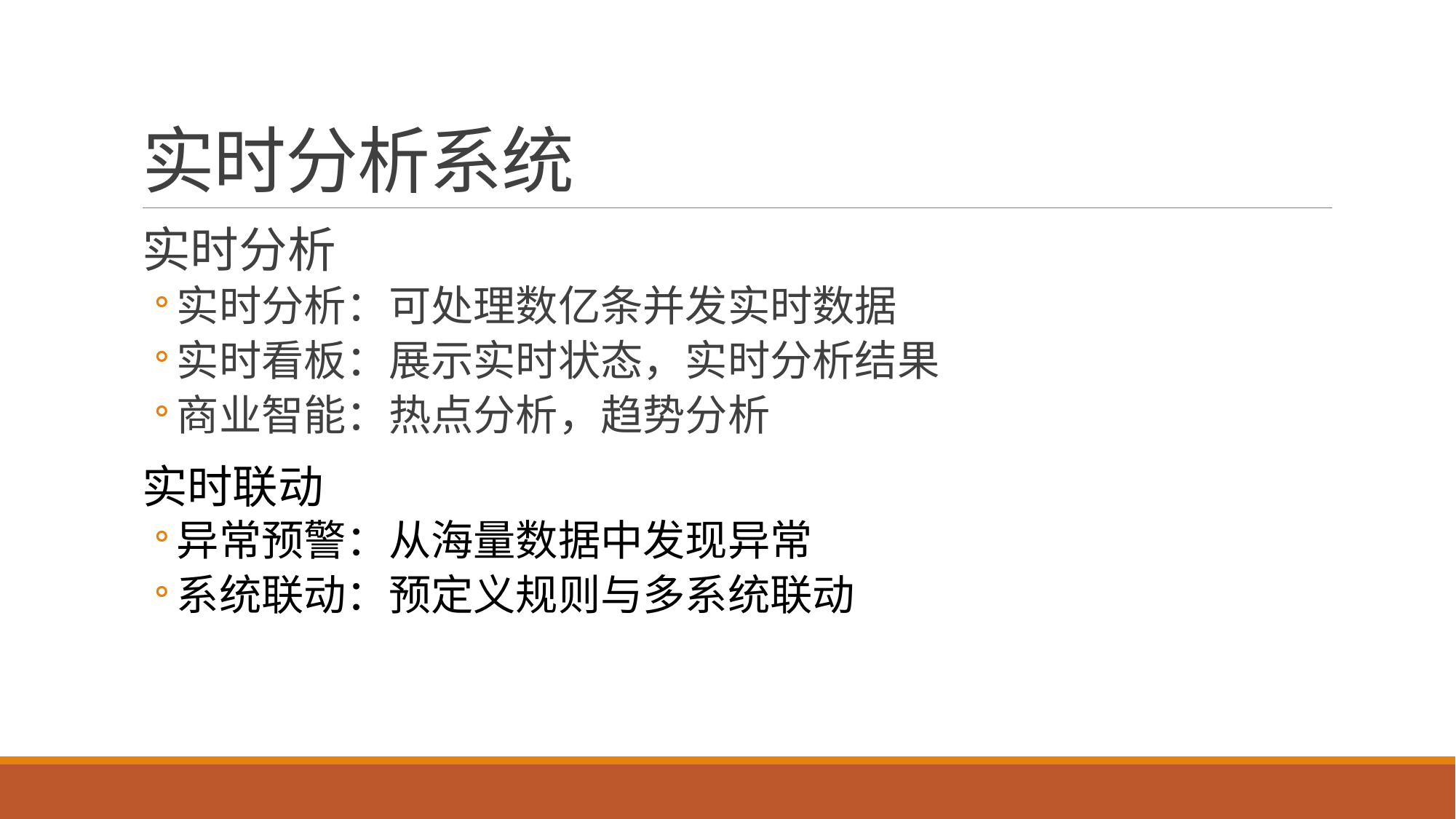

# 实时分析系统
实时分析
实时分析：可处理数亿条并发实时数据
实时看板：展示实时状态，实时分析结果
商业智能：热点分析，趋势分析
实时联动
异常预警：从海量数据中发现异常
系统联动：预定义规则与多系统联动